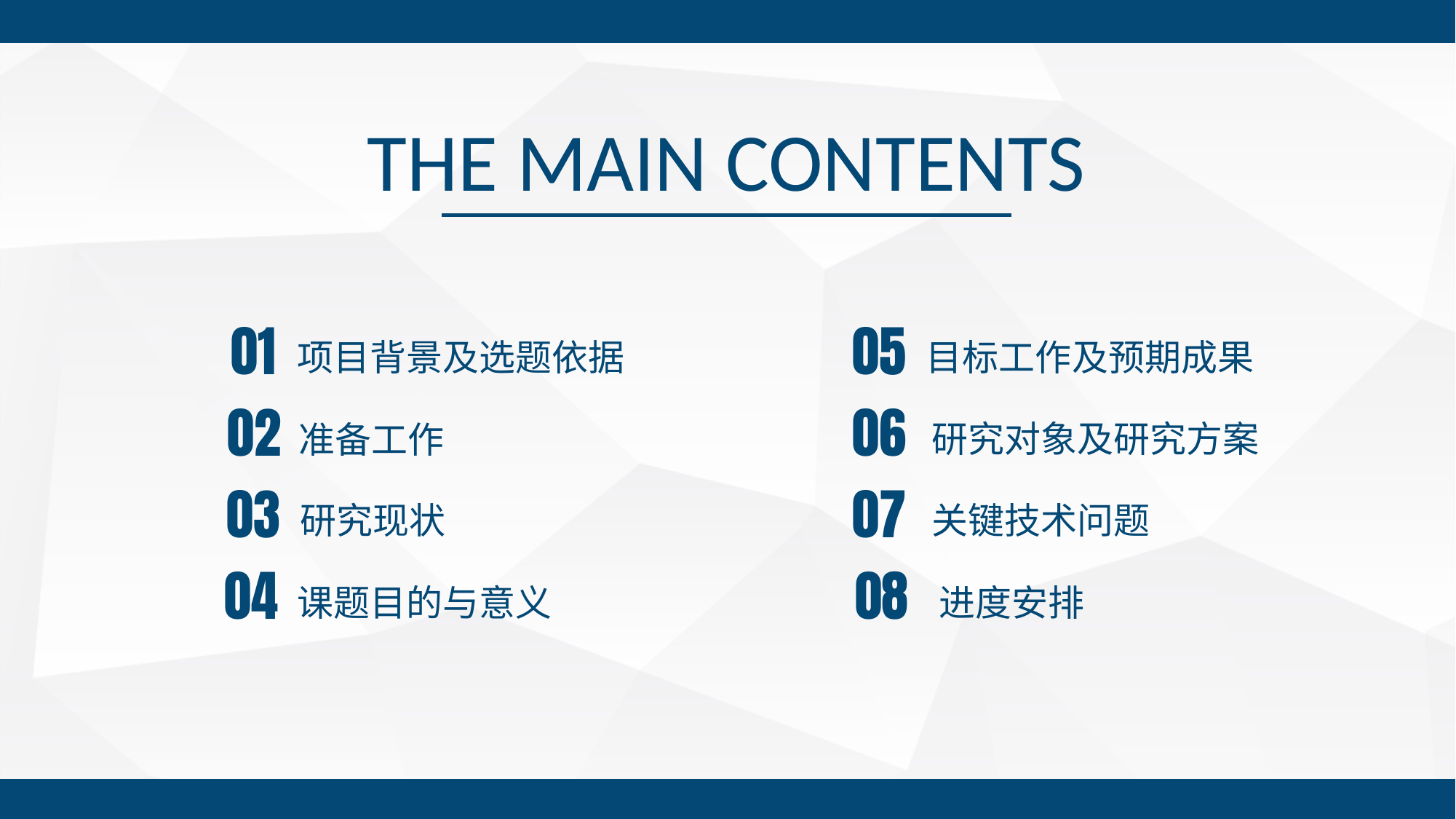

THE MAIN CONTENTS
01
项目背景及选题依据
05
目标工作及预期成果
02
准备工作
06
研究对象及研究方案
03
研究现状
07
关键技术问题
04
课题目的与意义
08
进度安排